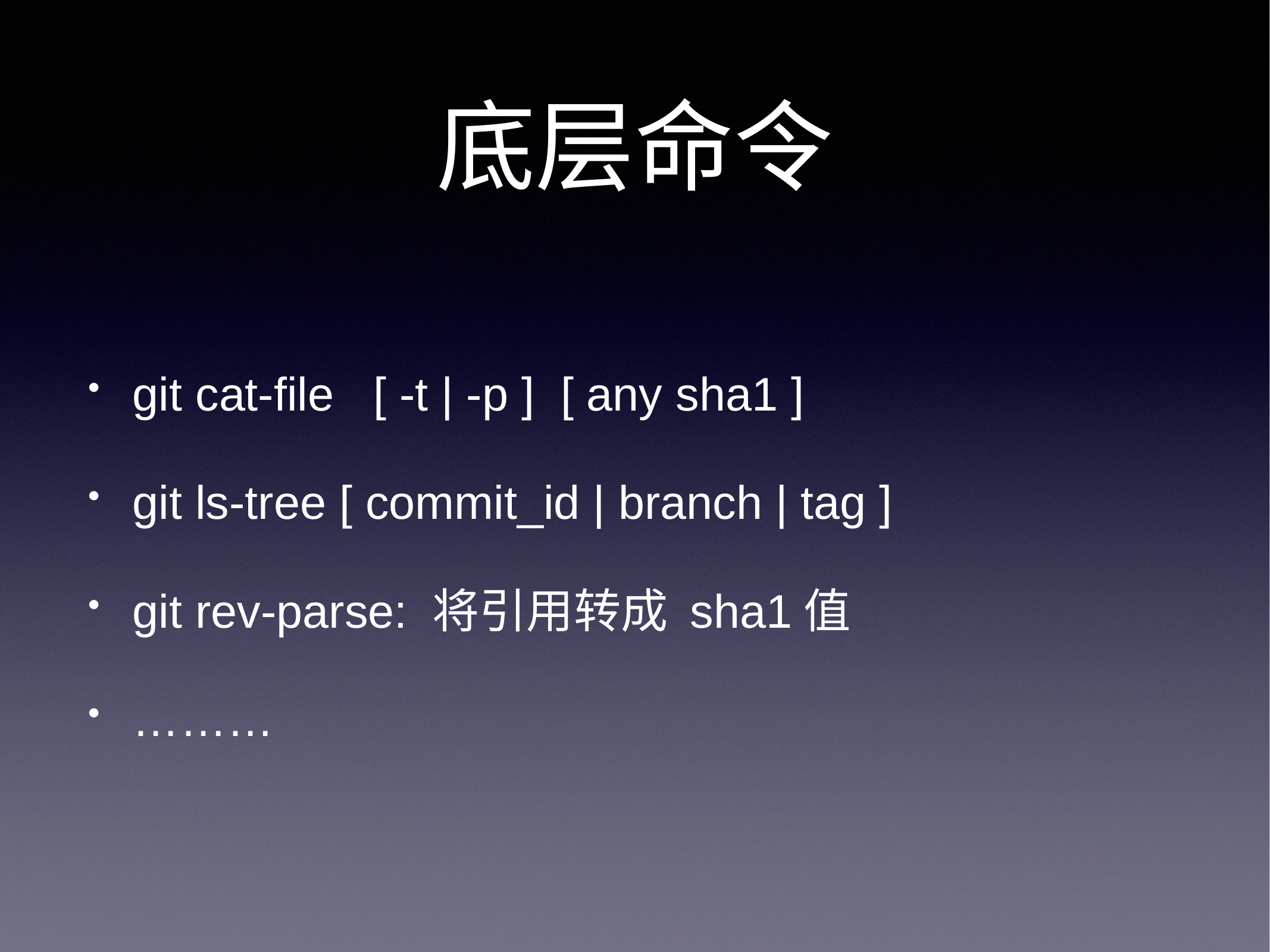

# 底层命令
git cat-file   [ -t | -p ]  [ any sha1 ]
git ls-tree [ commit_id | branch | tag ]
git rev-parse: 将引用转成 sha1值
………